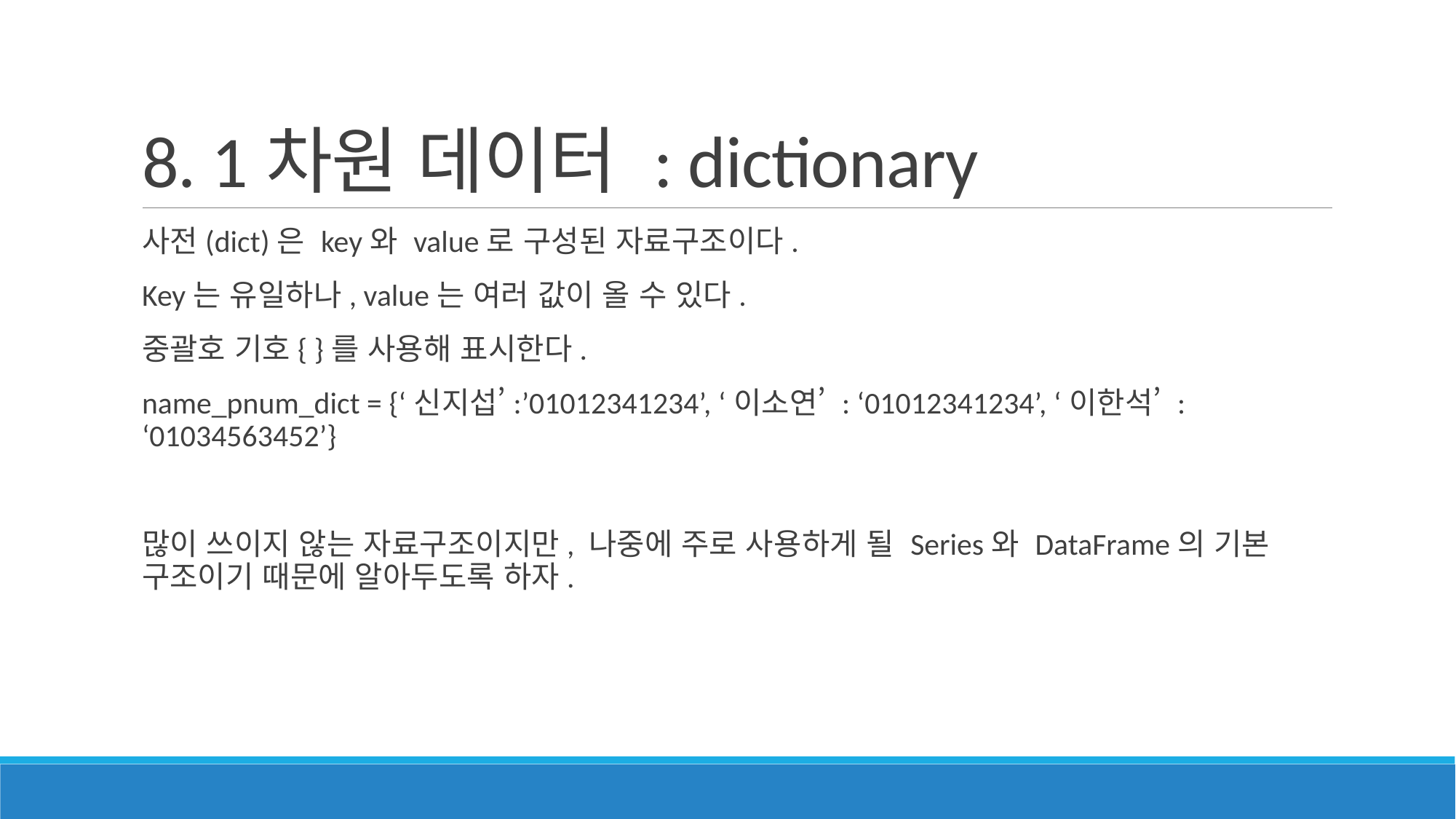

# 8. 1차원 데이터 : dictionary
사전(dict)은 key와 value로 구성된 자료구조이다.
Key는 유일하나, value는 여러 값이 올 수 있다.
중괄호 기호{ }를 사용해 표시한다.
name_pnum_dict = {‘신지섭’:’01012341234’, ‘이소연’ : ‘01012341234’, ‘이한석’ : ‘01034563452’}

많이 쓰이지 않는 자료구조이지만, 나중에 주로 사용하게 될 Series와 DataFrame의 기본 구조이기 때문에 알아두도록 하자.